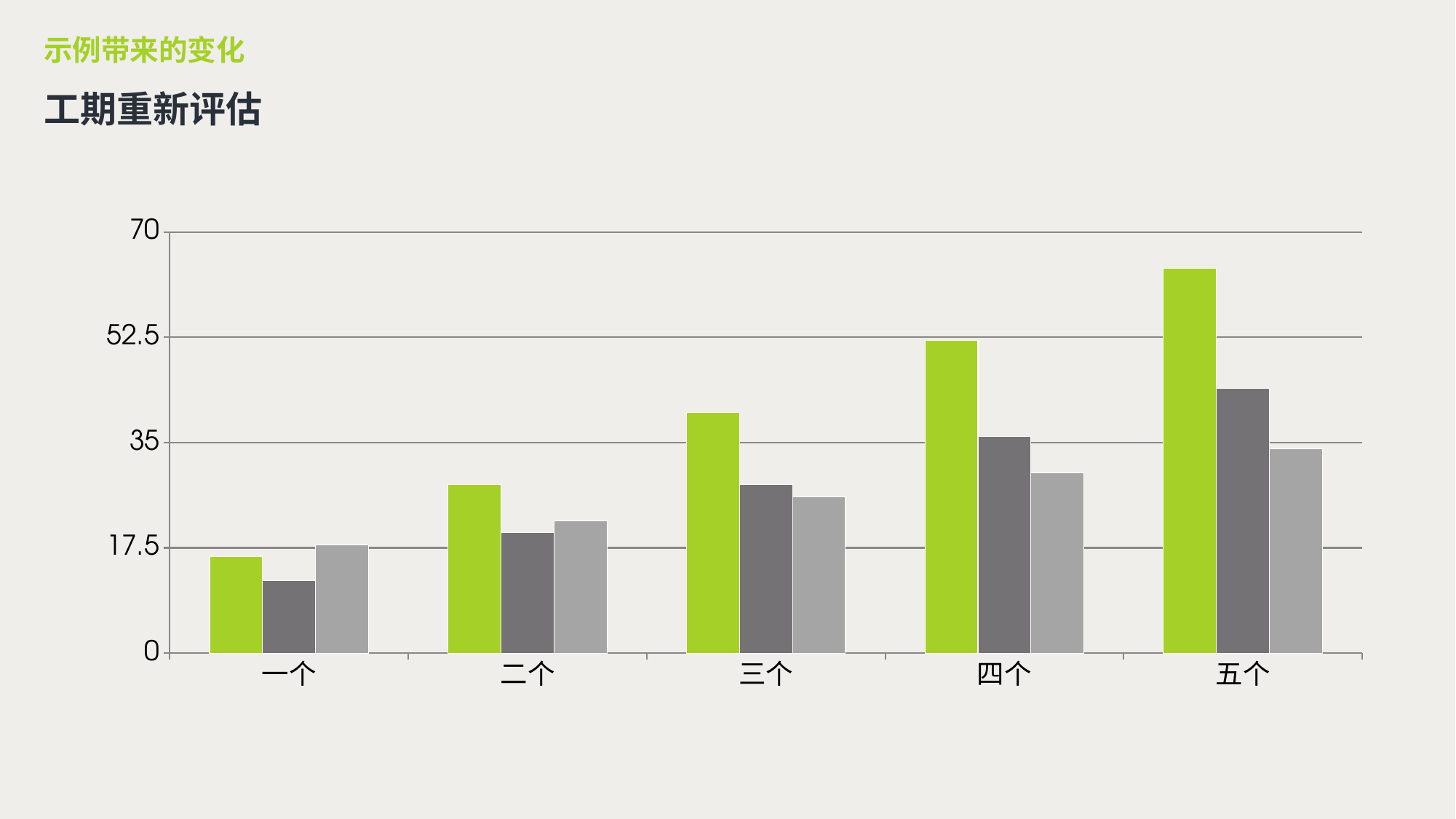

示例带来的变化
工期重新评估

### Chart

| Category | angular | react+antd | react组件 |
|---|---|---|---|
| 一个 | 16.0 | 12.0 | 18.0 |
| 二个 | 28.0 | 20.0 | 22.0 |
| 三个 | 40.0 | 28.0 | 26.0 |
| 四个 | 52.0 | 36.0 | 30.0 |
| 五个 | 64.0 | 44.0 | 34.0 |